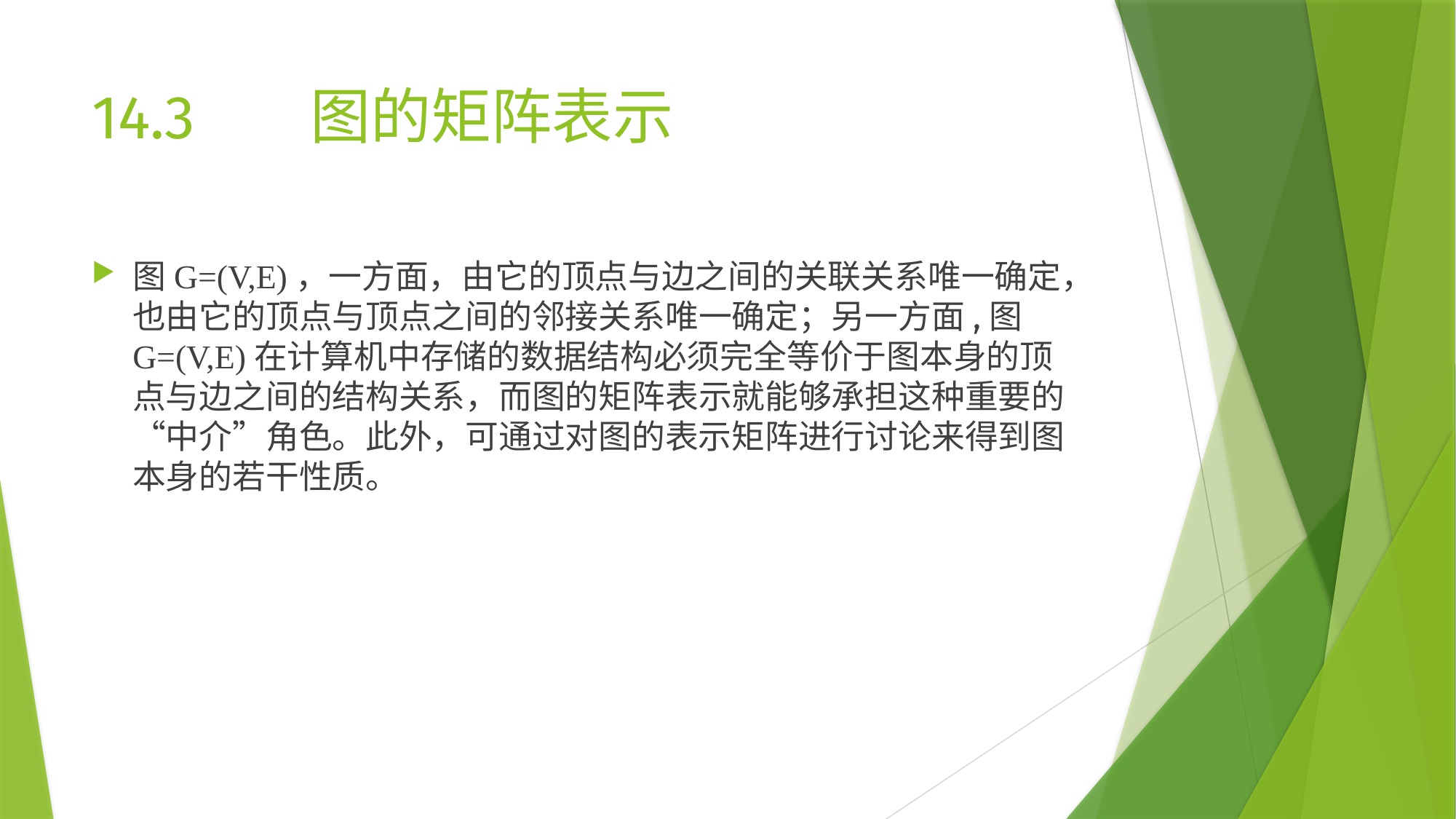

# 14.3 	图的矩阵表示
图G=(V,E)，一方面，由它的顶点与边之间的关联关系唯一确定，也由它的顶点与顶点之间的邻接关系唯一确定；另一方面,图G=(V,E)在计算机中存储的数据结构必须完全等价于图本身的顶点与边之间的结构关系，而图的矩阵表示就能够承担这种重要的“中介”角色。此外，可通过对图的表示矩阵进行讨论来得到图本身的若干性质。